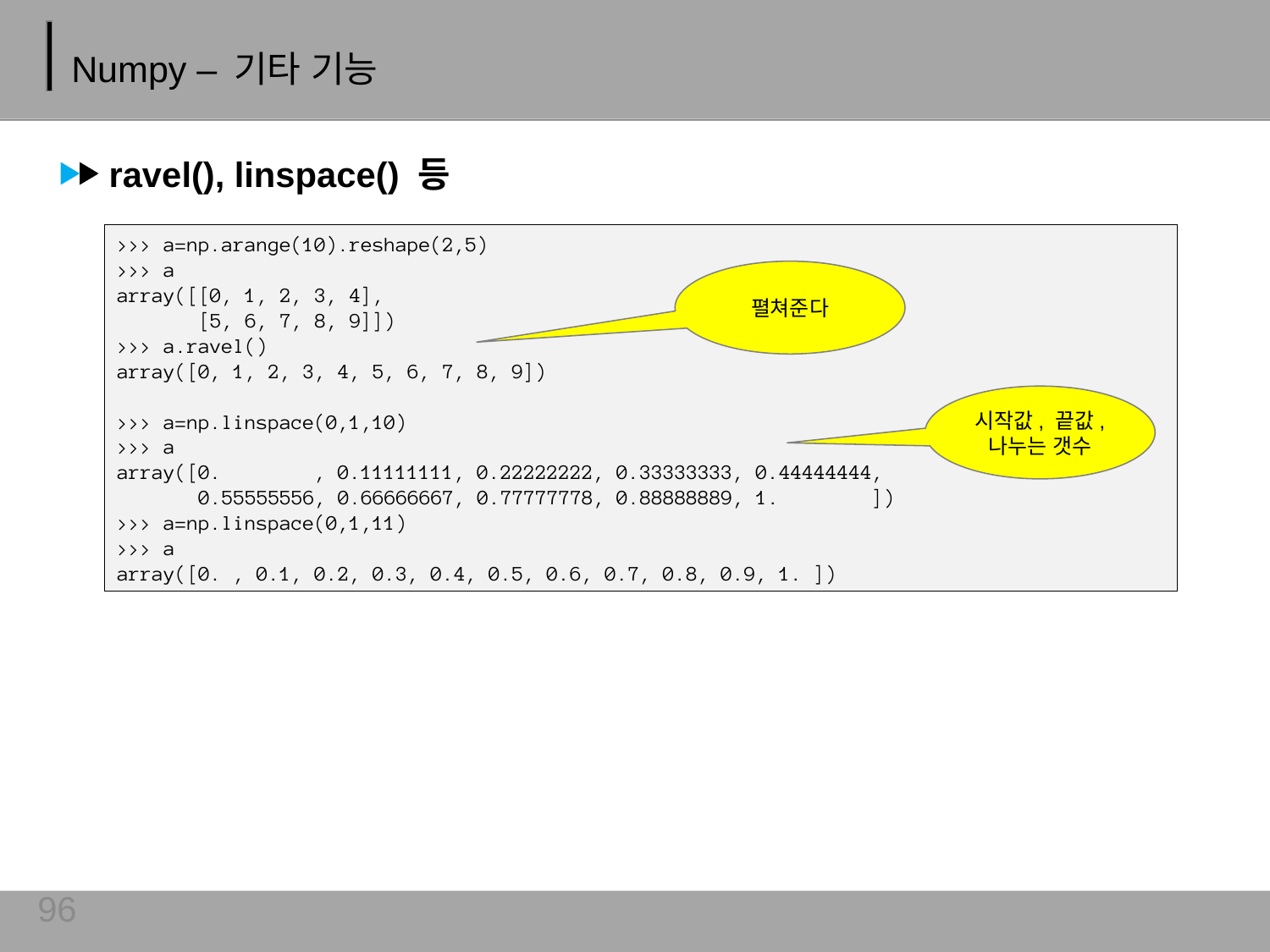

# Numpy – 기타 기능
ravel(), linspace() 등
>>> a=np.arange(10).reshape(2,5)
>>> a
array([[0, 1, 2, 3, 4],
       [5, 6, 7, 8, 9]])
>>> a.ravel()
array([0, 1, 2, 3, 4, 5, 6, 7, 8, 9])

>>> a=np.linspace(0,1,10)
>>> a
array([0.        , 0.11111111, 0.22222222, 0.33333333, 0.44444444,
       0.55555556, 0.66666667, 0.77777778, 0.88888889, 1.        ])
>>> a=np.linspace(0,1,11)
>>> a
array([0. , 0.1, 0.2, 0.3, 0.4, 0.5, 0.6, 0.7, 0.8, 0.9, 1. ])
펼쳐준다
시작값, 끝값,
나누는 갯수
96